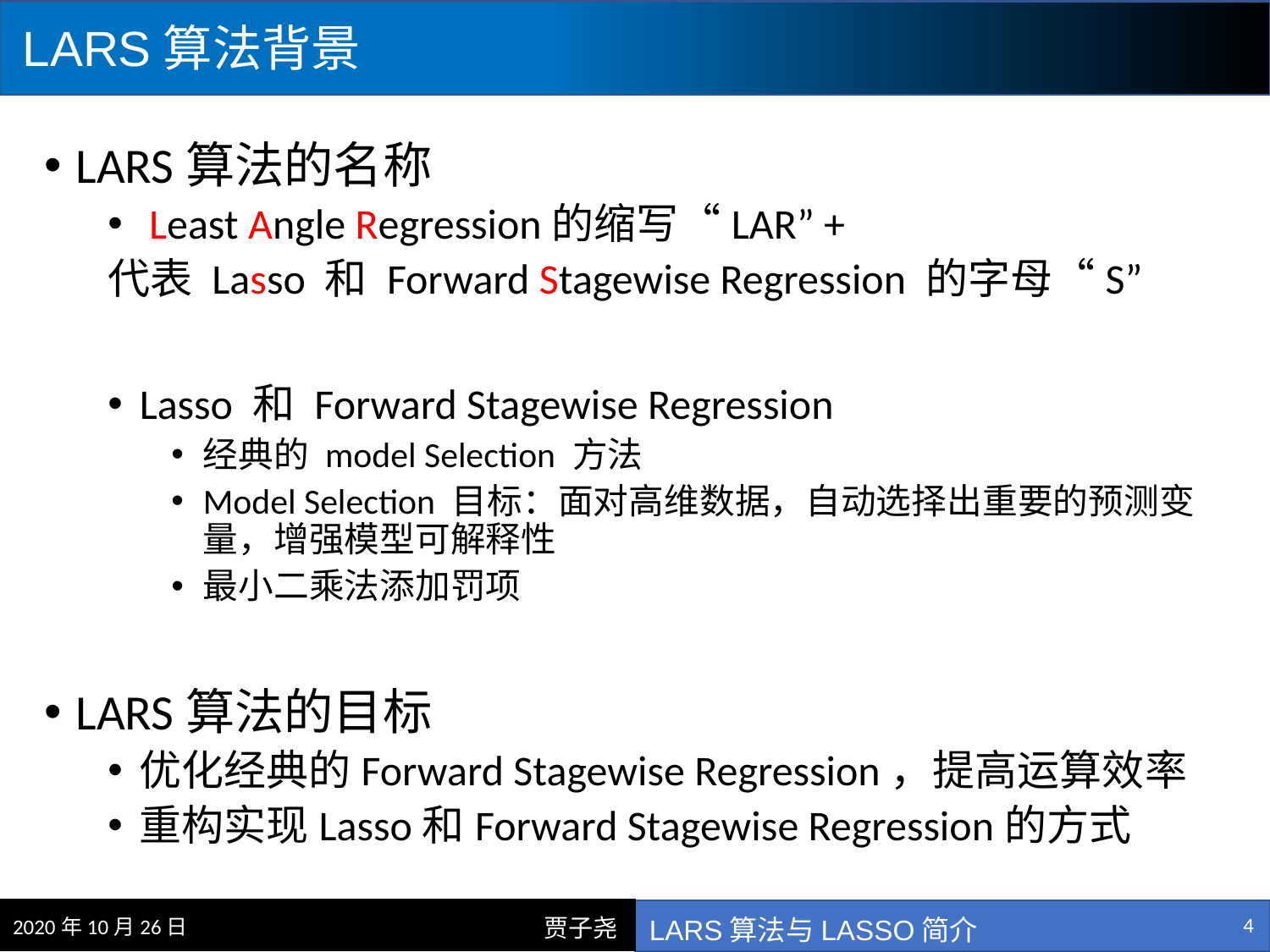

# LARS算法背景
LARS算法的名称
 Least Angle Regression的缩写“LAR” +
代表 Lasso 和 Forward Stagewise Regression 的字母“S”

Lasso 和 Forward Stagewise Regression
经典的 model Selection 方法
Model Selection 目标：面对高维数据，自动选择出重要的预测变量，增强模型可解释性
最小二乘法添加罚项

LARS算法的目标
优化经典的Forward Stagewise Regression，提高运算效率
重构实现Lasso和Forward Stagewise Regression的方式

4
2020年10月26日